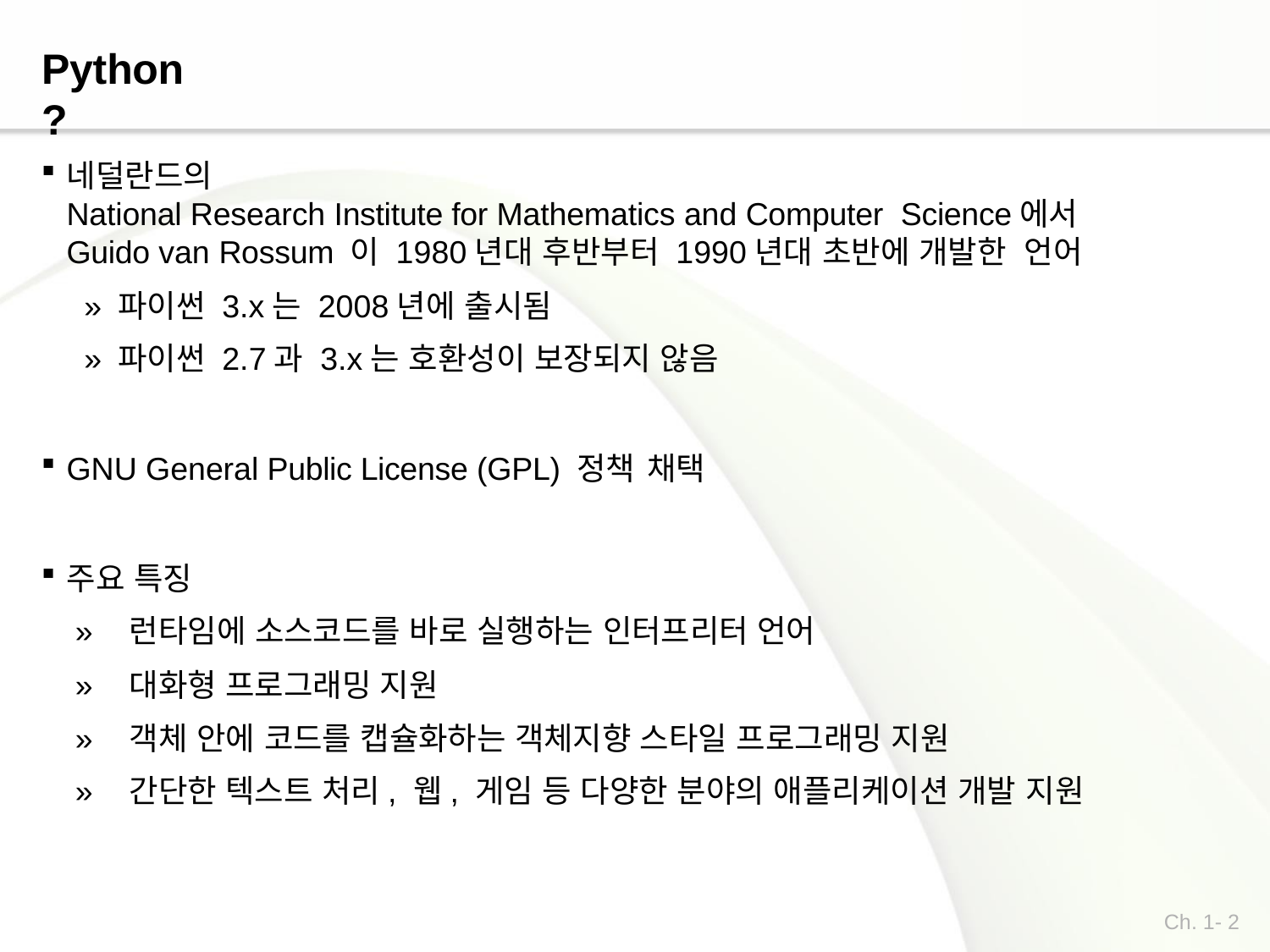

# Python ?
네덜란드의
National Research Institute for Mathematics and Computer  Science에서
Guido van Rossum 이 1980년대 후반부터 1990년대 초반에 개발한  언어
  » 파이썬 3.x는 2008년에 출시됨
  » 파이썬 2.7과 3.x는 호환성이 보장되지 않음

GNU General Public License (GPL) 정책 채택

주요 특징
 »	런타임에 소스코드를 바로 실행하는 인터프리터 언어
 »	대화형 프로그래밍 지원
 »	객체 안에 코드를 캡슐화하는 객체지향 스타일 프로그래밍 지원
 »	간단한 텍스트 처리, 웹, 게임 등 다양한 분야의 애플리케이션 개발 지원
Ch. 1- 2